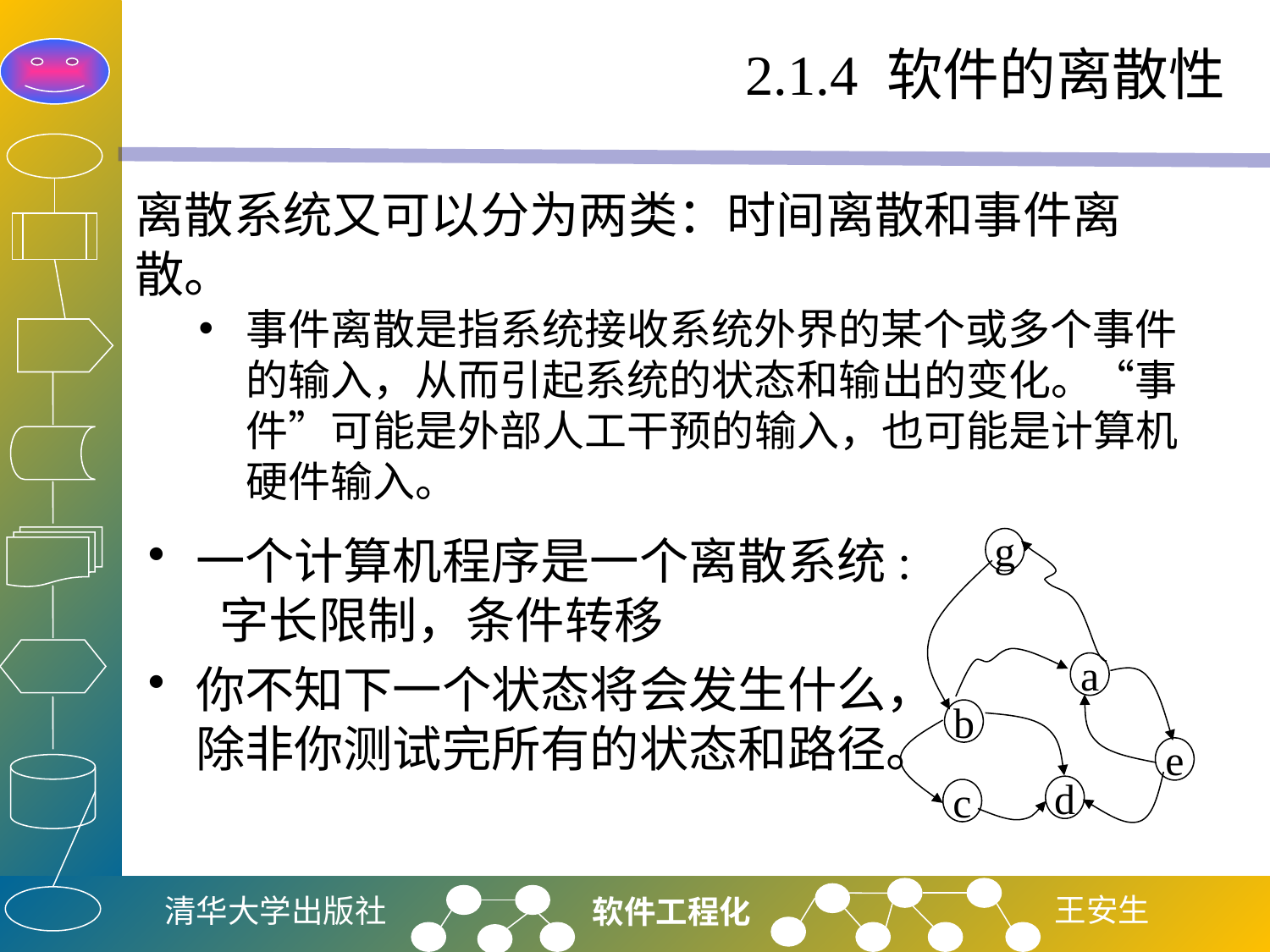

# 2.1.4 软件的离散性
离散系统又可以分为两类：时间离散和事件离散。
事件离散是指系统接收系统外界的某个或多个事件的输入，从而引起系统的状态和输出的变化。“事件”可能是外部人工干预的输入，也可能是计算机硬件输入。
一个计算机程序是一个离散系统: 字长限制，条件转移
你不知下一个状态将会发生什么，除非你测试完所有的状态和路径。
g

a

b

e

d
c